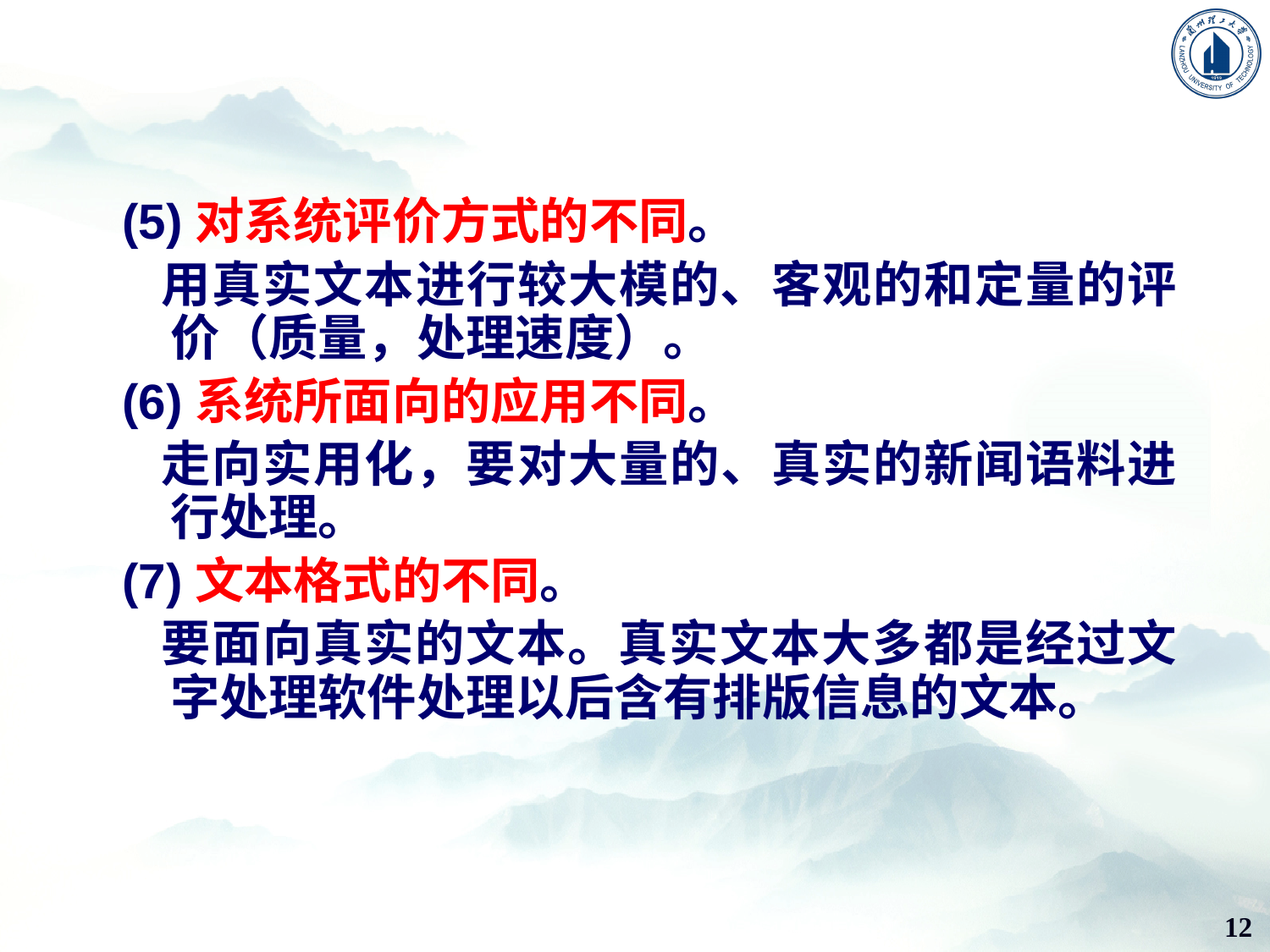

(5)对系统评价方式的不同。
  用真实文本进行较大模的、客观的和定量的评价（质量，处理速度）。
(6)系统所面向的应用不同。
  走向实用化，要对大量的、真实的新闻语料进行处理。
(7)文本格式的不同。
  要面向真实的文本。真实文本大多都是经过文字处理软件处理以后含有排版信息的文本。
12